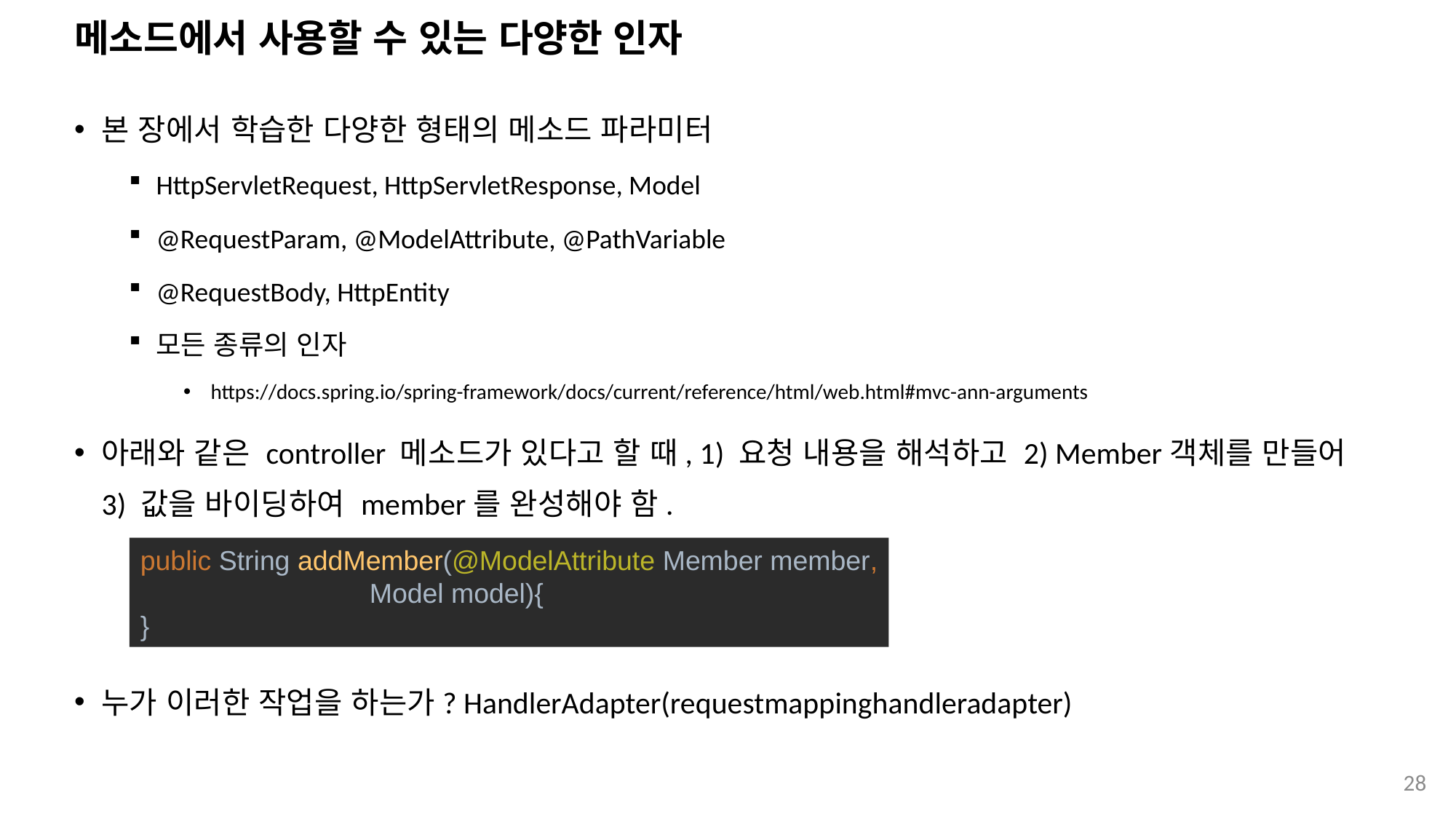

# 메소드에서 사용할 수 있는 다양한 인자
본 장에서 학습한 다양한 형태의 메소드 파라미터
HttpServletRequest, HttpServletResponse, Model
@RequestParam, @ModelAttribute, @PathVariable
@RequestBody, HttpEntity
모든 종류의 인자
https://docs.spring.io/spring-framework/docs/current/reference/html/web.html#mvc-ann-arguments
아래와 같은 controller 메소드가 있다고 할 때, 1) 요청 내용을 해석하고 2) Member객체를 만들어 3) 값을 바이딩하여 member를 완성해야 함.

누가 이러한 작업을 하는가? HandlerAdapter(requestmappinghandleradapter)

public String addMember(@ModelAttribute Member member,
                              Model model){
}
28